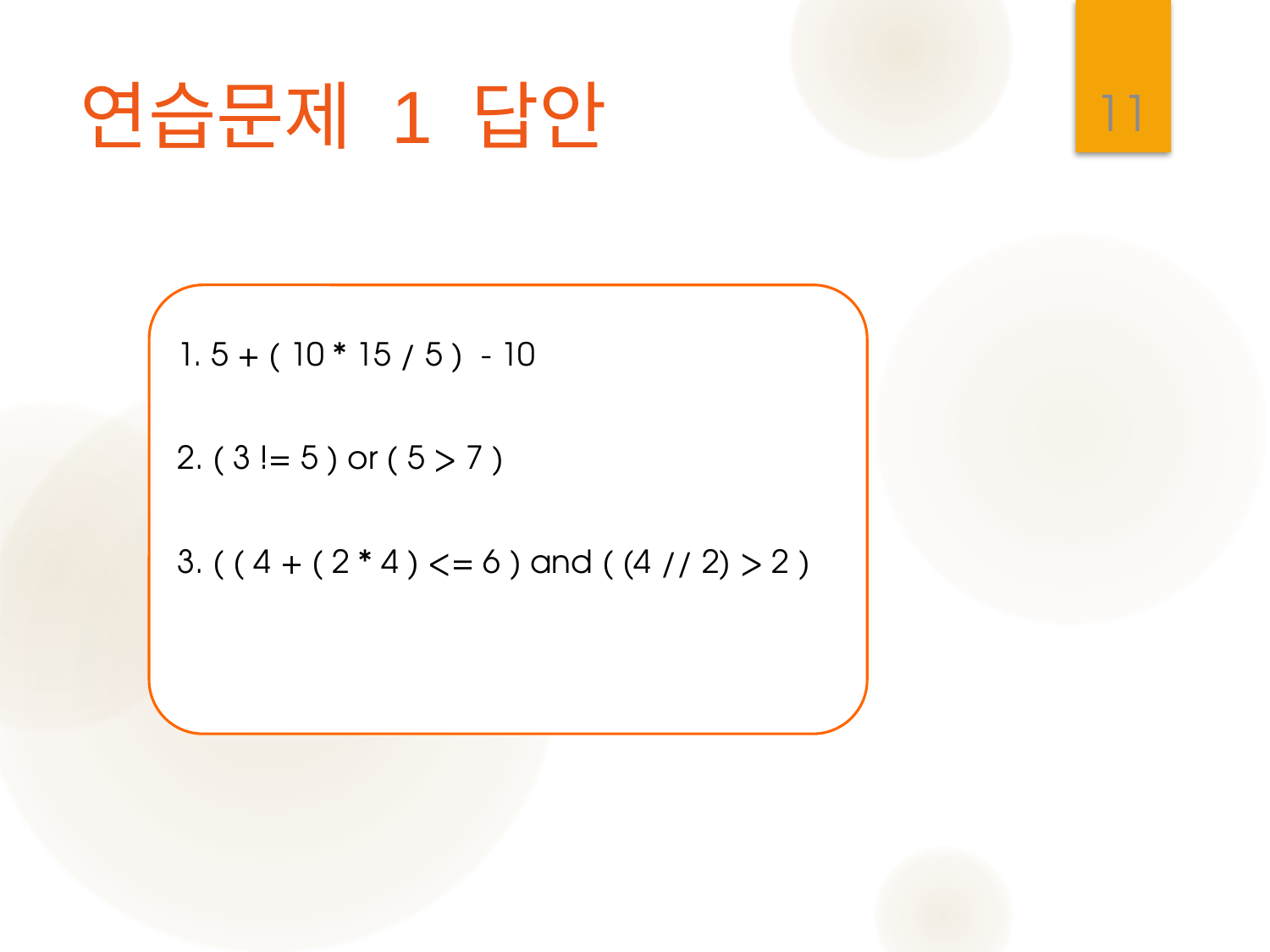

11
# 연습문제 1 답안

1. 5 + ( 10 * 15 / 5 )  - 10

2. ( 3 != 5 ) or ( 5 > 7 )

3. ( ( 4 + ( 2 * 4 ) <= 6 ) and ( (4 // 2) > 2 )